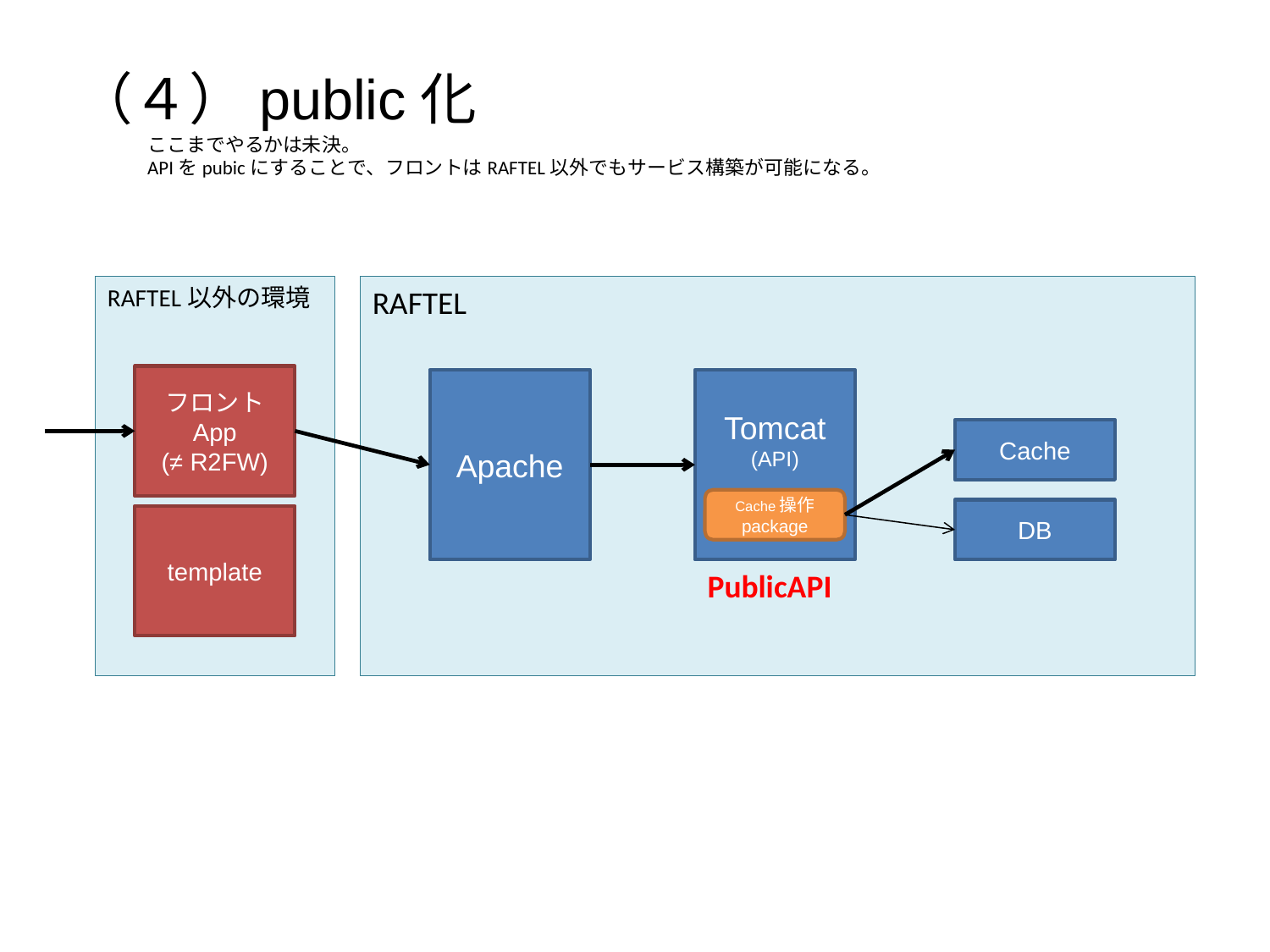

# （４）public化
ここまでやるかは未決。
APIをpubicにすることで、フロントはRAFTEL以外でもサービス構築が可能になる。
RAFTEL以外の環境
RAFTEL
フロント
App
(≠ R2FW)
Apache
Tomcat
(API)

Cache
Cache操作
package
DB
template
PublicAPI